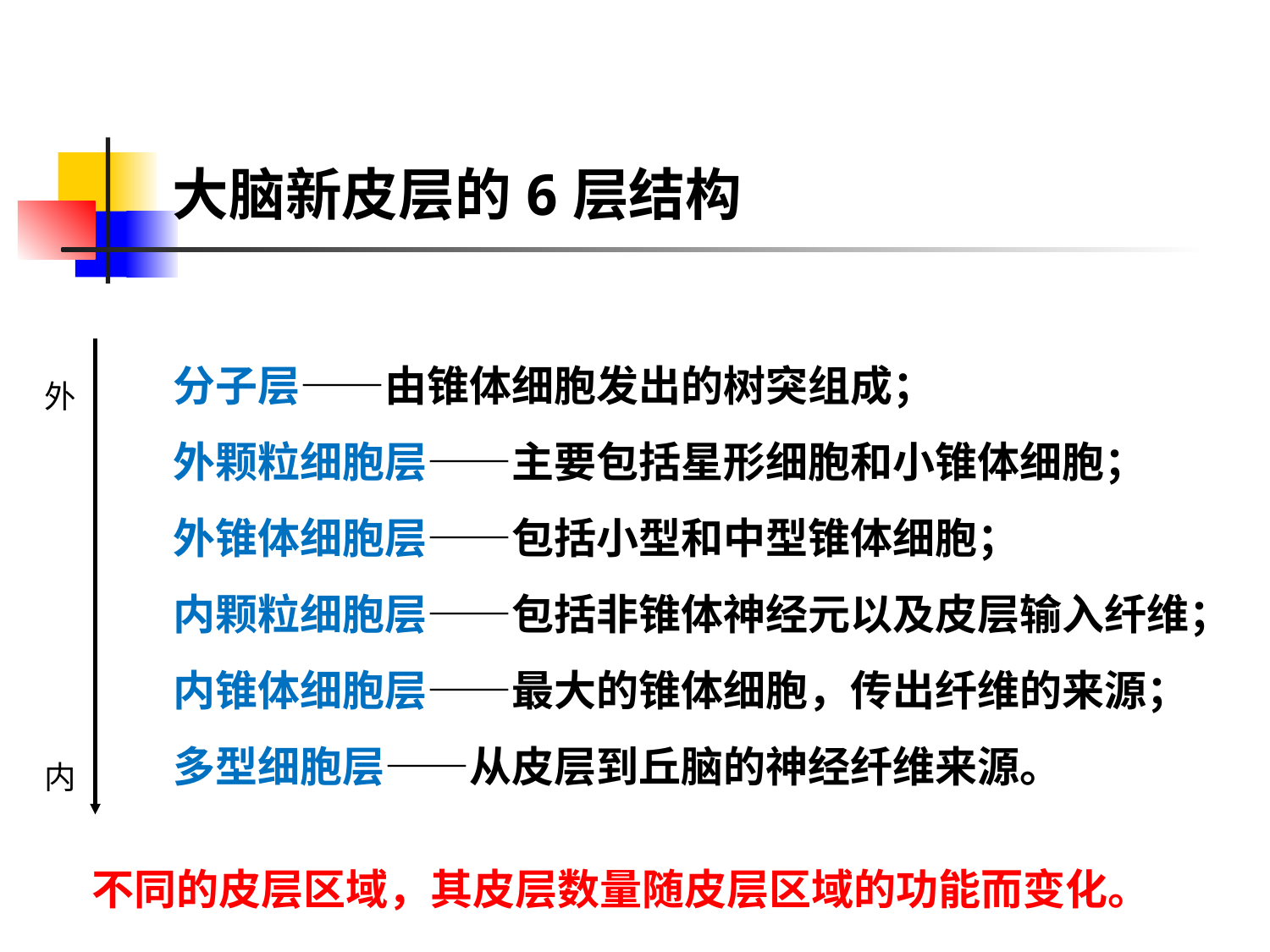

# 大脑新皮层的6层结构
分子层——由锥体细胞发出的树突组成；
外颗粒细胞层——主要包括星形细胞和小锥体细胞；
外锥体细胞层——包括小型和中型锥体细胞；
内颗粒细胞层——包括非锥体神经元以及皮层输入纤维；
内锥体细胞层——最大的锥体细胞，传出纤维的来源；
多型细胞层——从皮层到丘脑的神经纤维来源。
外
内
不同的皮层区域，其皮层数量随皮层区域的功能而变化。